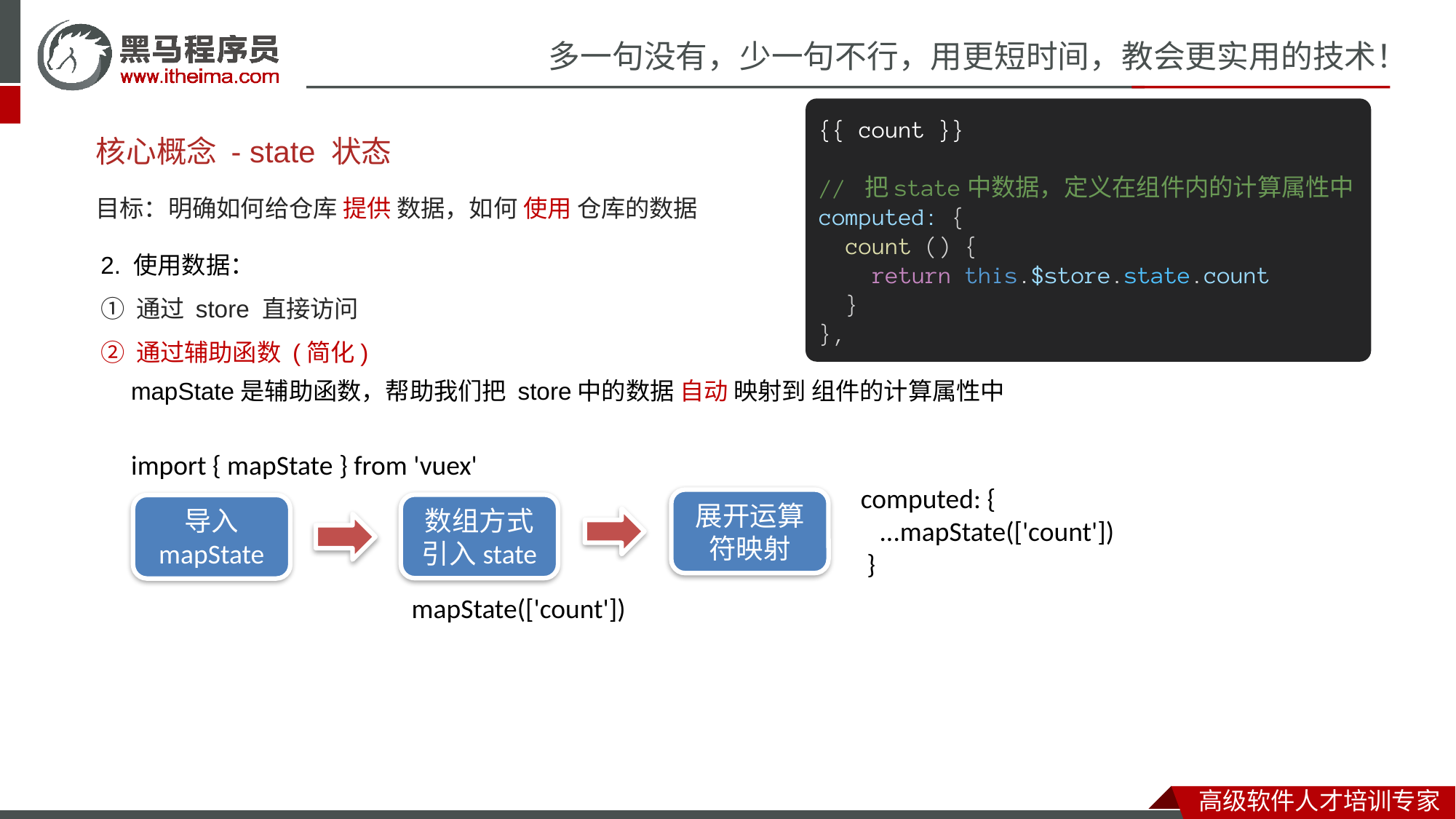

{{ count }}

// 把state中数据，定义在组件内的计算属性中
computed: {
  count () {
    return this.$store.state.count
  }
},
# 核心概念 - state 状态
目标：明确如何给仓库 提供 数据，如何 使用 仓库的数据
2. 使用数据：
① 通过 store 直接访问
② 通过辅助函数 (简化)
mapState是辅助函数，帮助我们把 store中的数据 自动 映射到 组件的计算属性中
import { mapState } from 'vuex'
 computed: {
    ...mapState(['count'])
  }
展开运算符映射
数组方式引入state
导入 mapState

mapState(['count'])